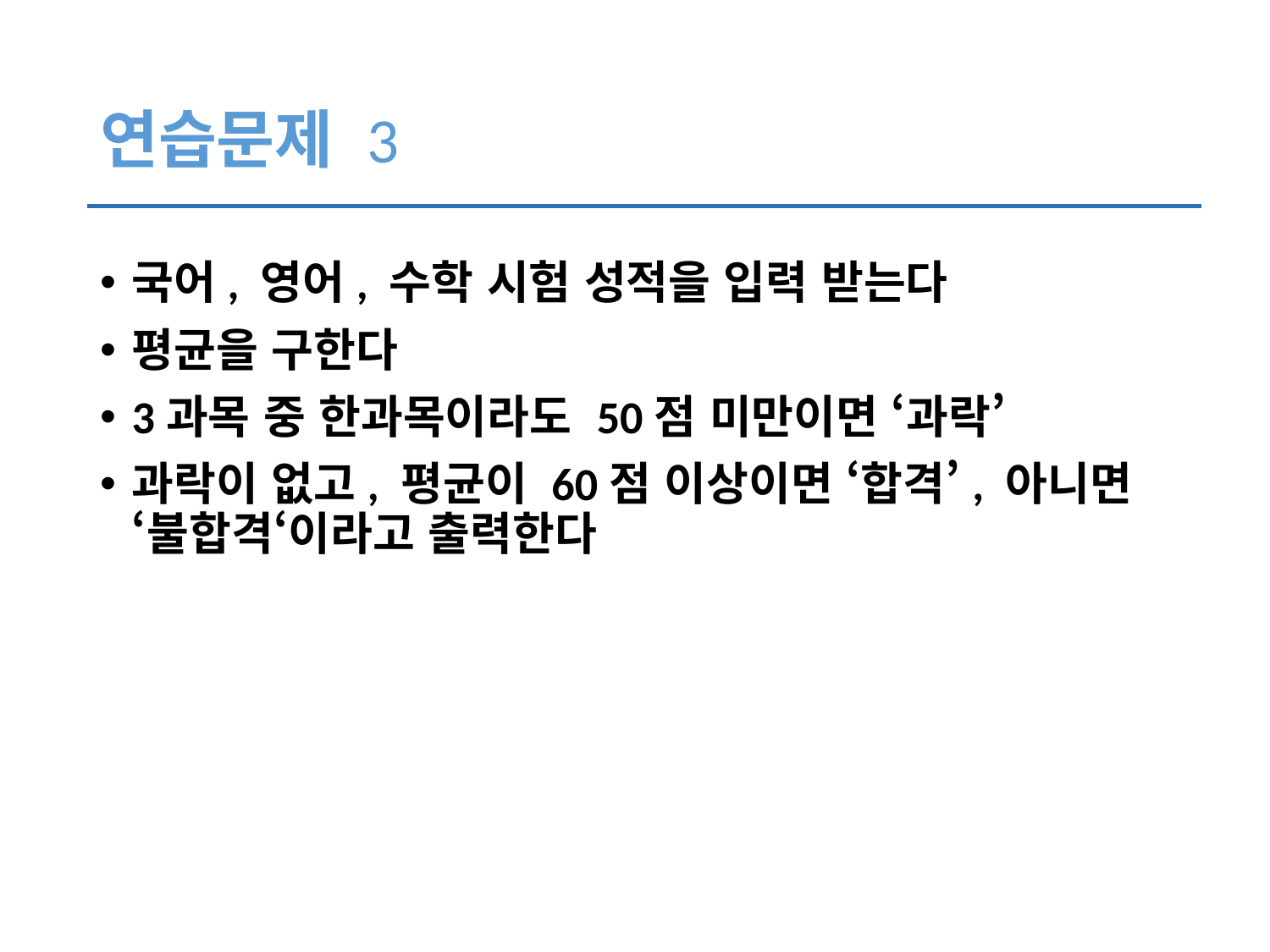

# 연습문제 3
국어, 영어, 수학 시험 성적을 입력 받는다
평균을 구한다
3과목 중 한과목이라도 50점 미만이면 ‘과락’
과락이 없고, 평균이 60점 이상이면 ‘합격’, 아니면 ‘불합격‘이라고 출력한다